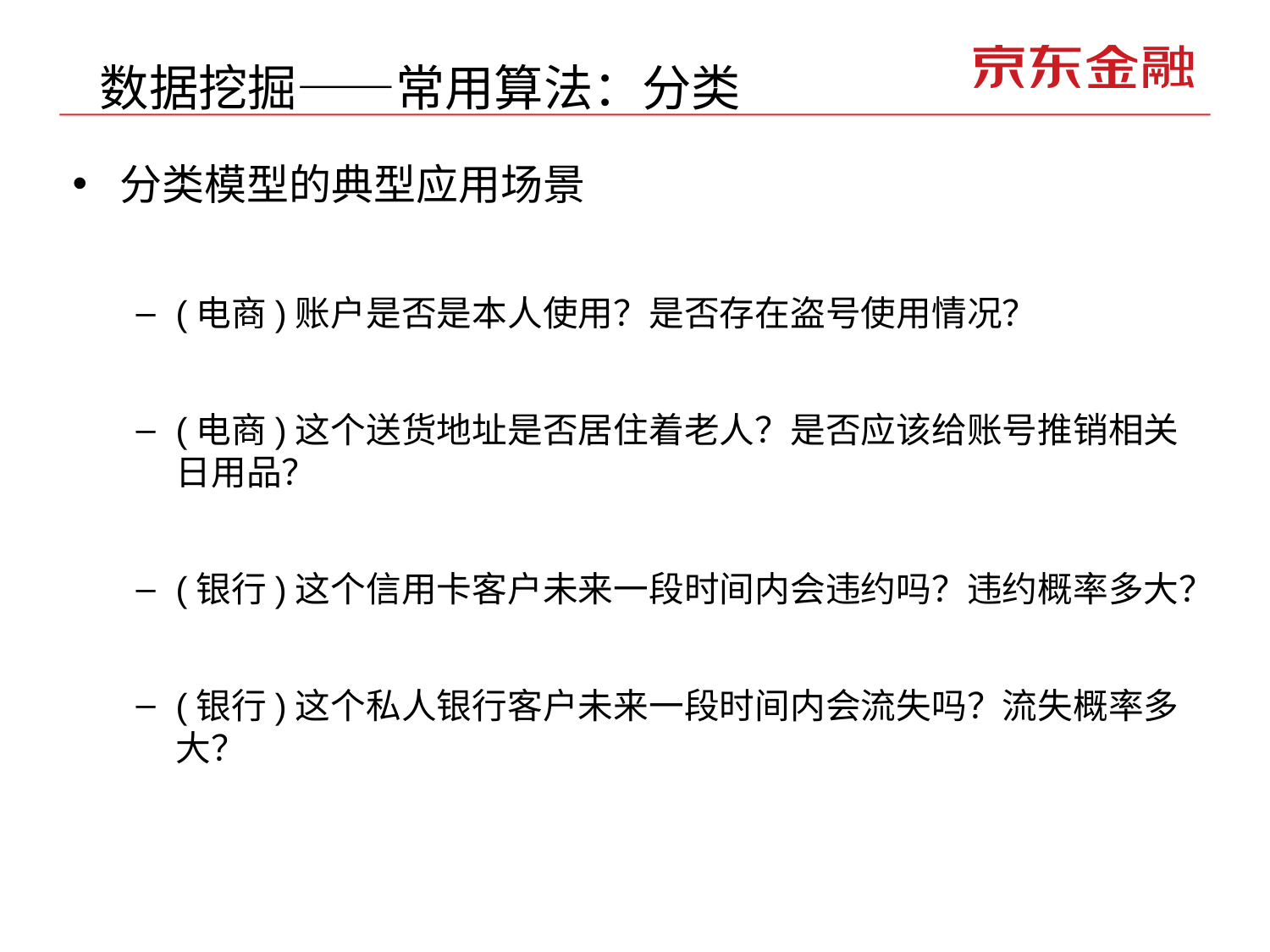

# 数据挖掘——常用算法：分类
分类模型的典型应用场景

(电商)账户是否是本人使用？是否存在盗号使用情况？

(电商)这个送货地址是否居住着老人？是否应该给账号推销相关日用品？

(银行)这个信用卡客户未来一段时间内会违约吗？违约概率多大？

(银行)这个私人银行客户未来一段时间内会流失吗？流失概率多大？